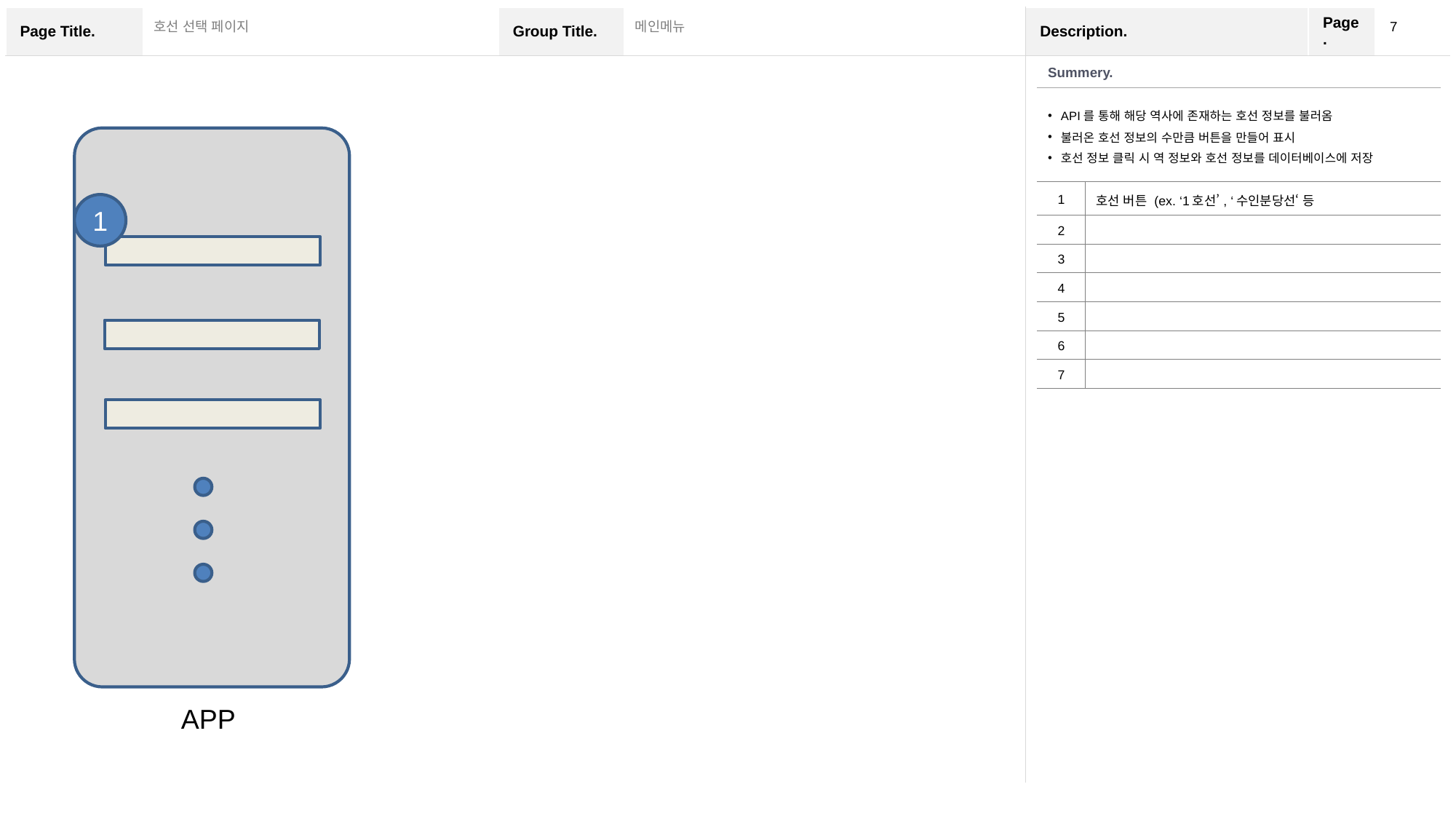

7
호선 선택 페이지
메인메뉴
| Summery. |  |
| --- | --- |
| API를 통해 해당 역사에 존재하는 호선 정보를 불러옴 불러온 호선 정보의 수만큼 버튼을 만들어 표시 호선 정보 클릭 시 역 정보와 호선 정보를 데이터베이스에 저장 |  |
| 1 | 호선 버튼 (ex. ‘1호선’, ‘수인분당선‘ 등 |
| 2 |  |
| 3 |  |
| 4 |  |
| 5 |  |
| 6 |  |
| 7 |  |

1

APP